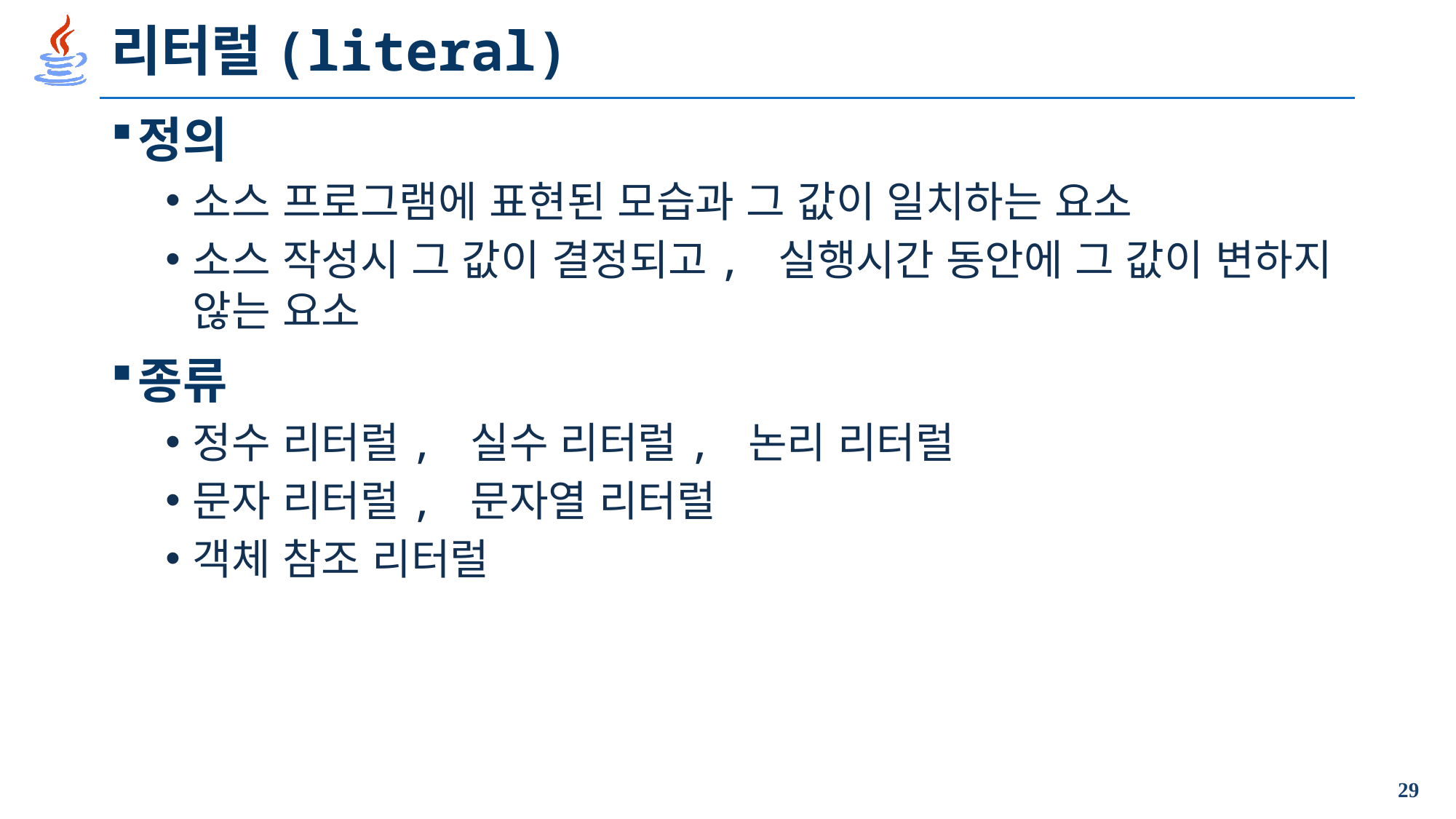

# 리터럴(literal)
정의
소스 프로그램에 표현된 모습과 그 값이 일치하는 요소
소스 작성시 그 값이 결정되고, 실행시간 동안에 그 값이 변하지 않는 요소
종류
정수 리터럴, 실수 리터럴, 논리 리터럴
문자 리터럴, 문자열 리터럴
객체 참조 리터럴

29